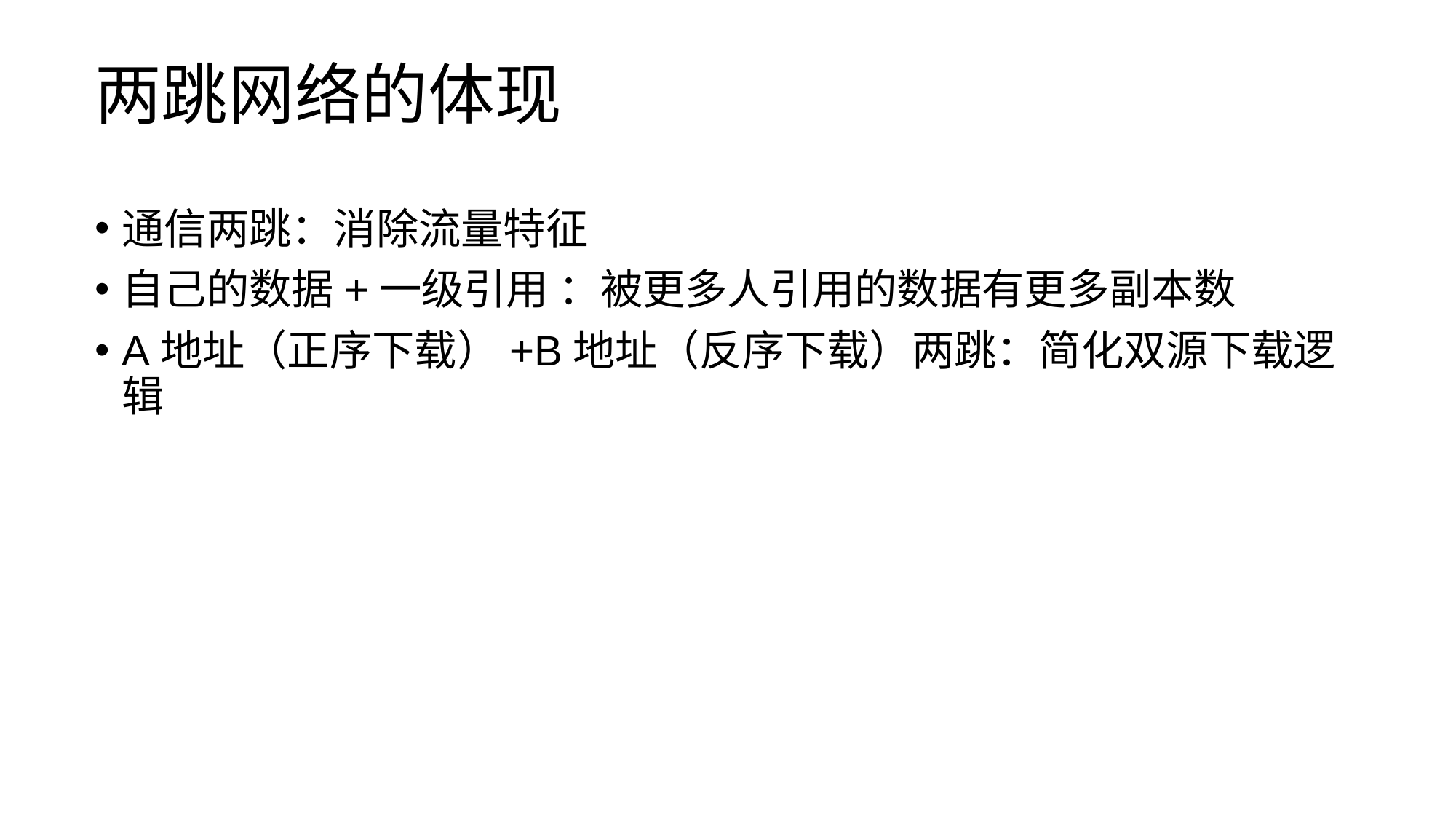

# 两跳网络的体现
通信两跳：消除流量特征
自己的数据+一级引用 ：被更多人引用的数据有更多副本数
A地址（正序下载）+B地址（反序下载）两跳：简化双源下载逻辑